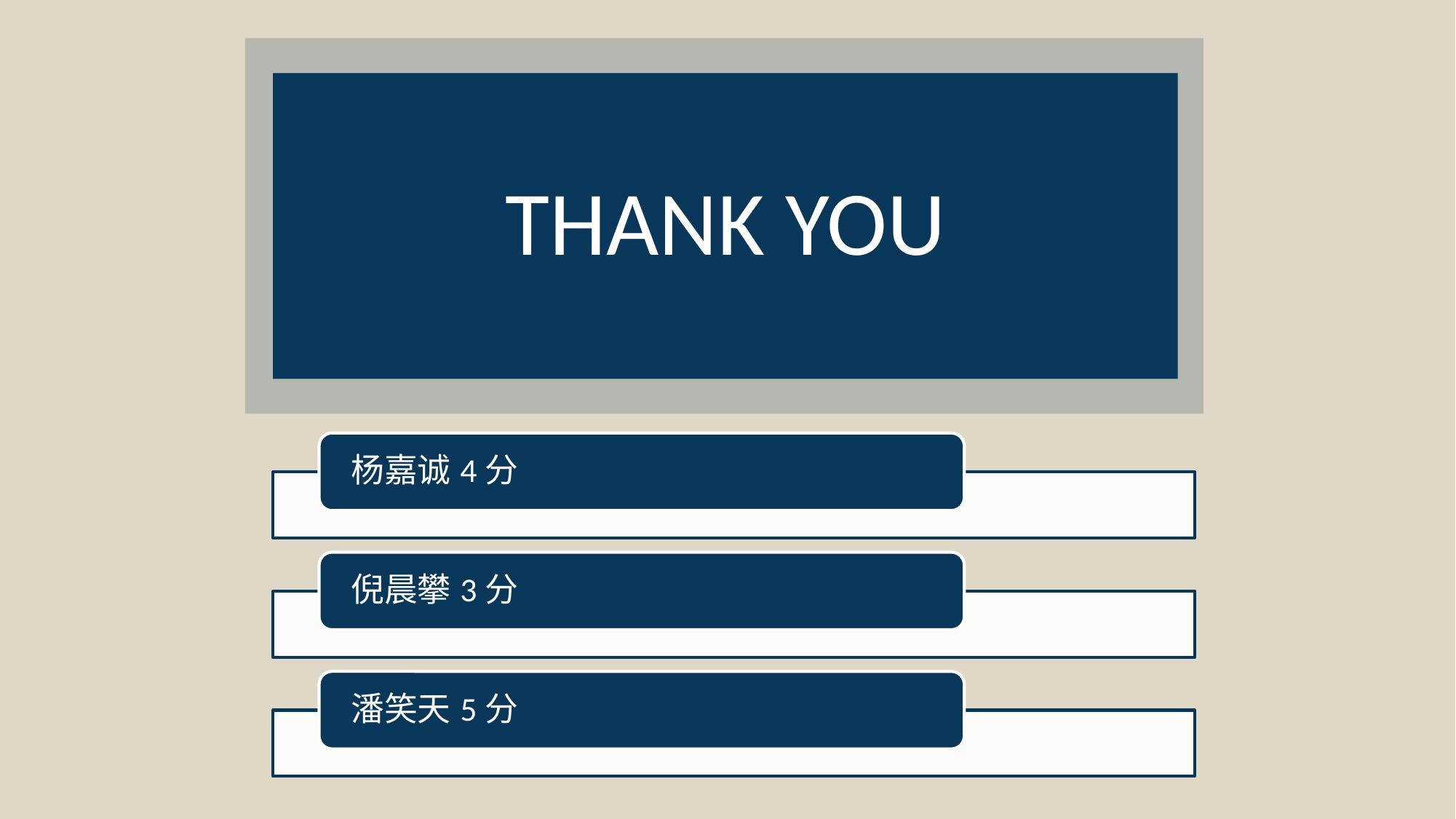

# THANK YOU
杨嘉诚	4分
倪晨攀	3分
潘笑天	5分